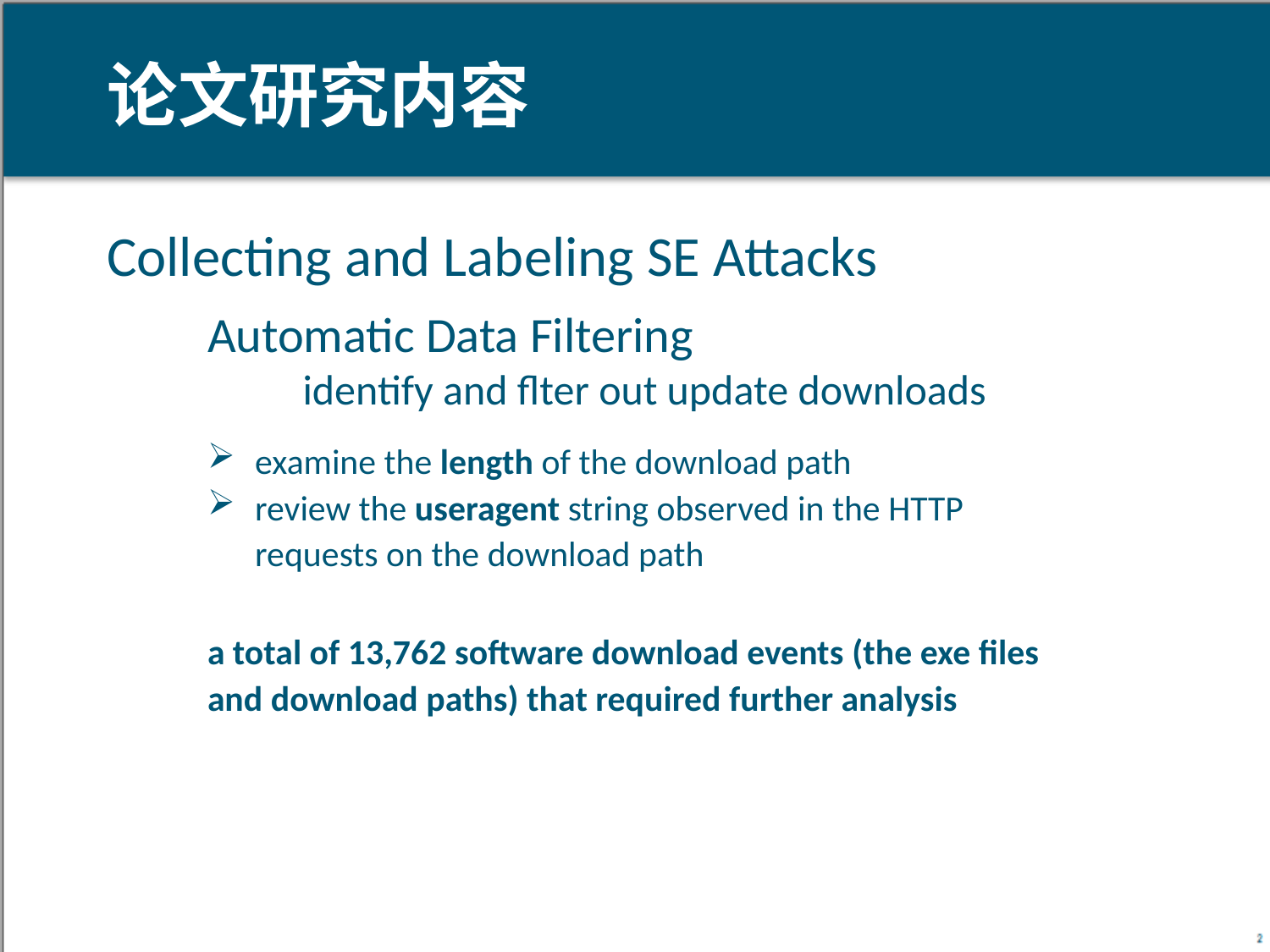

论文研究内容
Collecting and Labeling SE Attacks
Automatic Data Filtering
          identify and flter out update downloads
examine the length of the download path
review the useragent string observed in the HTTP requests on the download path
a total of 13,762 software download events (the exe files and download paths) that required further analysis